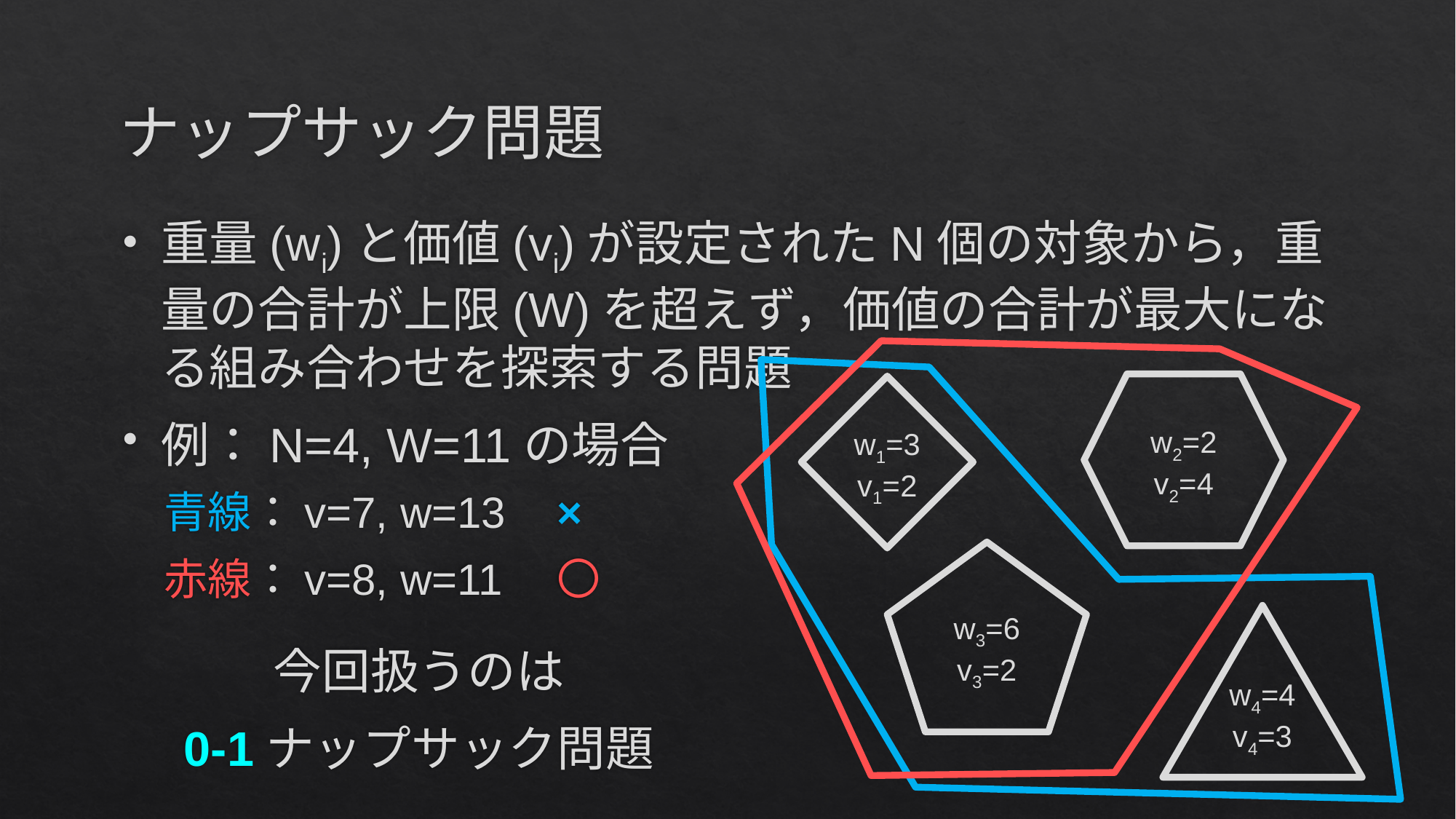

# ナップサック問題
重量(wi)と価値(vi)が設定されたN個の対象から，重量の合計が上限(W)を超えず，価値の合計が最大になる組み合わせを探索する問題
例：N=4, W=11の場合

w2=2
v2=4

w1=3
v1=2
青線：v=7, w=13	×

w3=6
v3=2
赤線：v=8, w=11	〇

w4=4
v4=3
今回扱うのは
0-1ナップサック問題